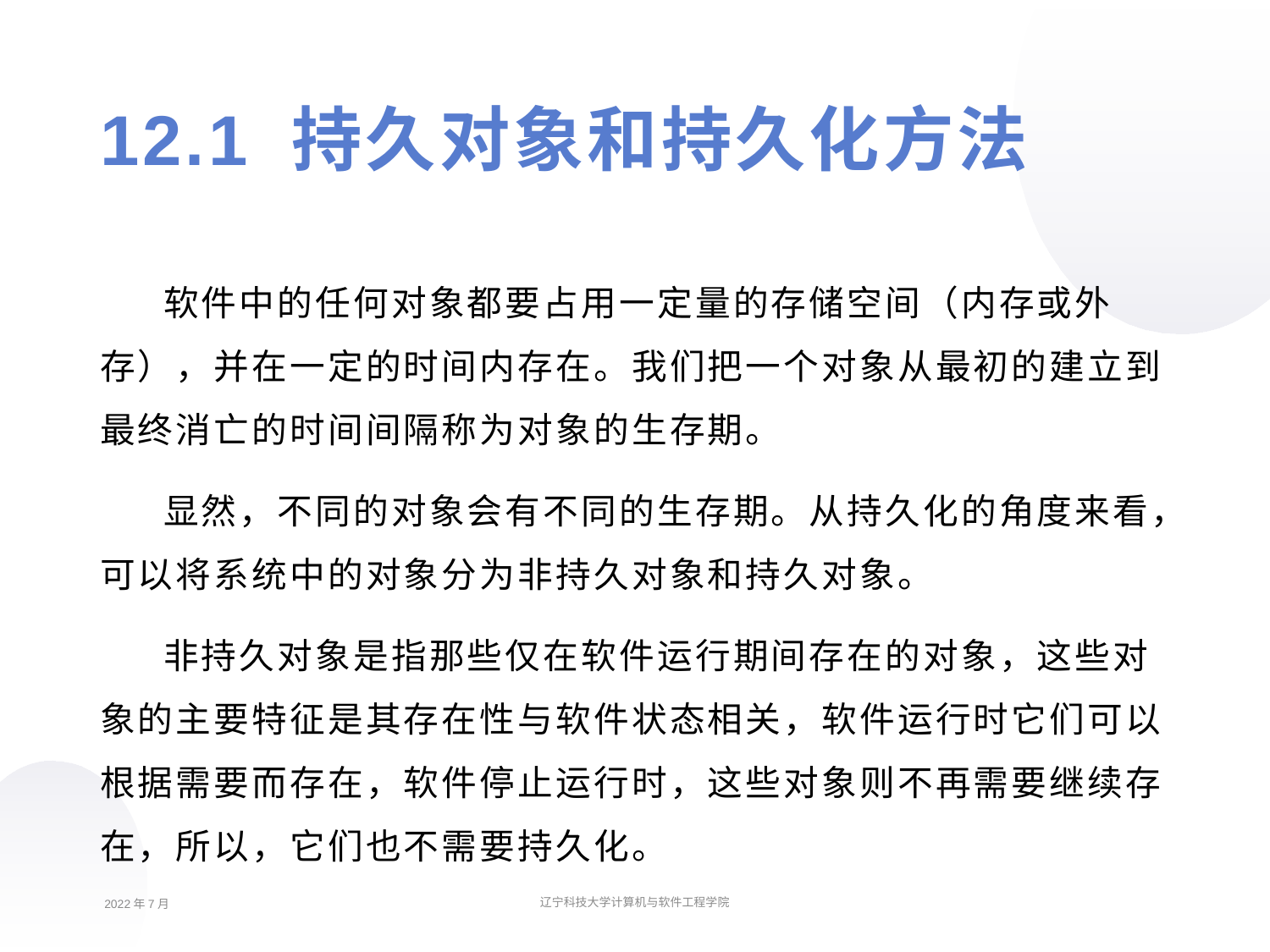

12.1 持久对象和持久化方法
软件中的任何对象都要占用一定量的存储空间（内存或外存），并在一定的时间内存在。我们把一个对象从最初的建立到最终消亡的时间间隔称为对象的生存期。
显然，不同的对象会有不同的生存期。从持久化的角度来看，可以将系统中的对象分为非持久对象和持久对象。
非持久对象是指那些仅在软件运行期间存在的对象，这些对象的主要特征是其存在性与软件状态相关，软件运行时它们可以根据需要而存在，软件停止运行时，这些对象则不再需要继续存在，所以，它们也不需要持久化。

2022年7月
辽宁科技大学计算机与软件工程学院
4